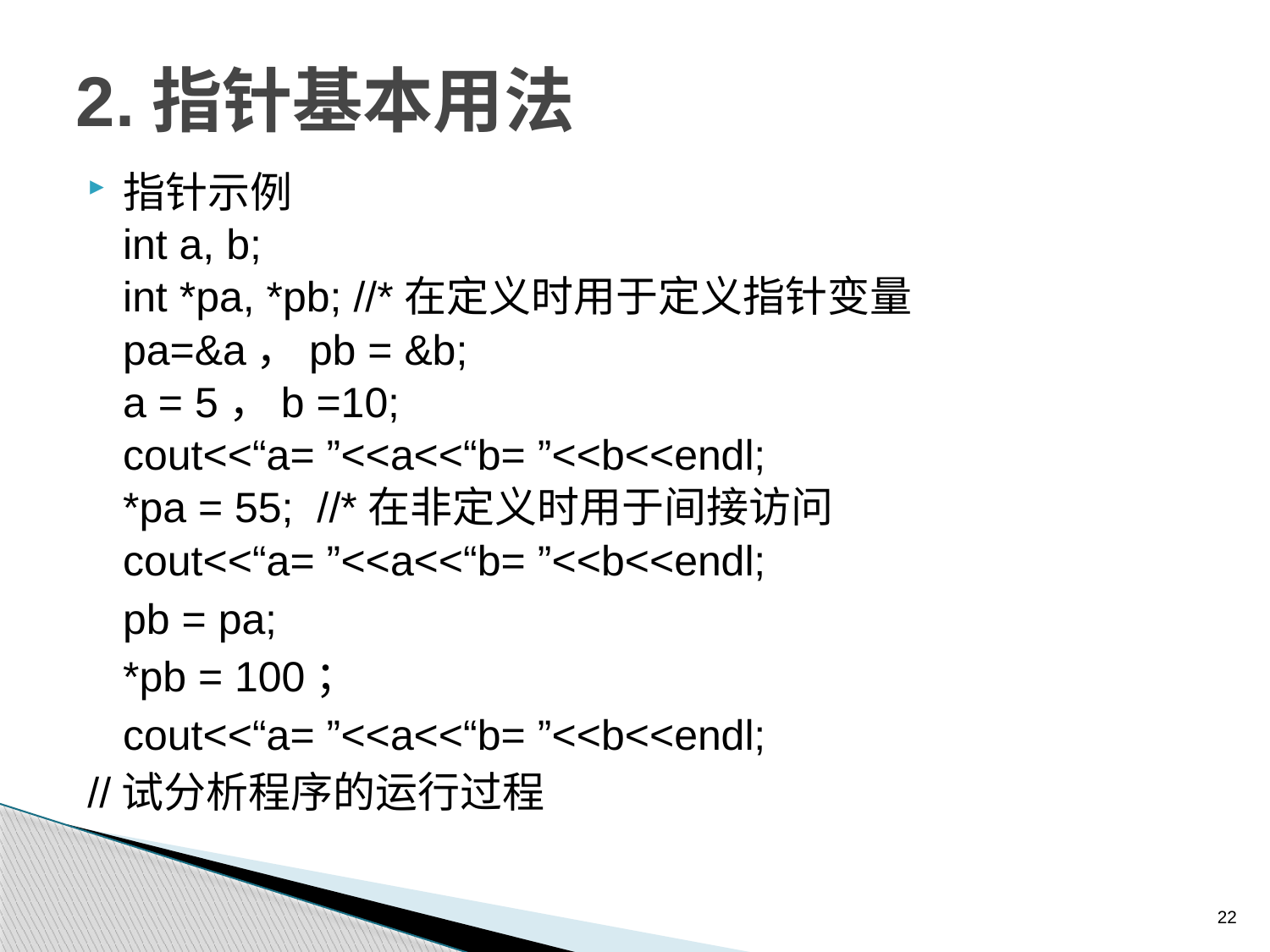

# 2.指针基本用法
指针示例
   int a, b;
	int *pa, *pb; //*在定义时用于定义指针变量
	pa=&a，pb = &b;
	a = 5，b =10;
	cout<<“a= ”<<a<<“b= ”<<b<<endl;
	*pa = 55;  //*在非定义时用于间接访问
	cout<<“a= ”<<a<<“b= ”<<b<<endl;
   pb = pa;
   *pb = 100；
	cout<<“a= ”<<a<<“b= ”<<b<<endl;
//试分析程序的运行过程

22